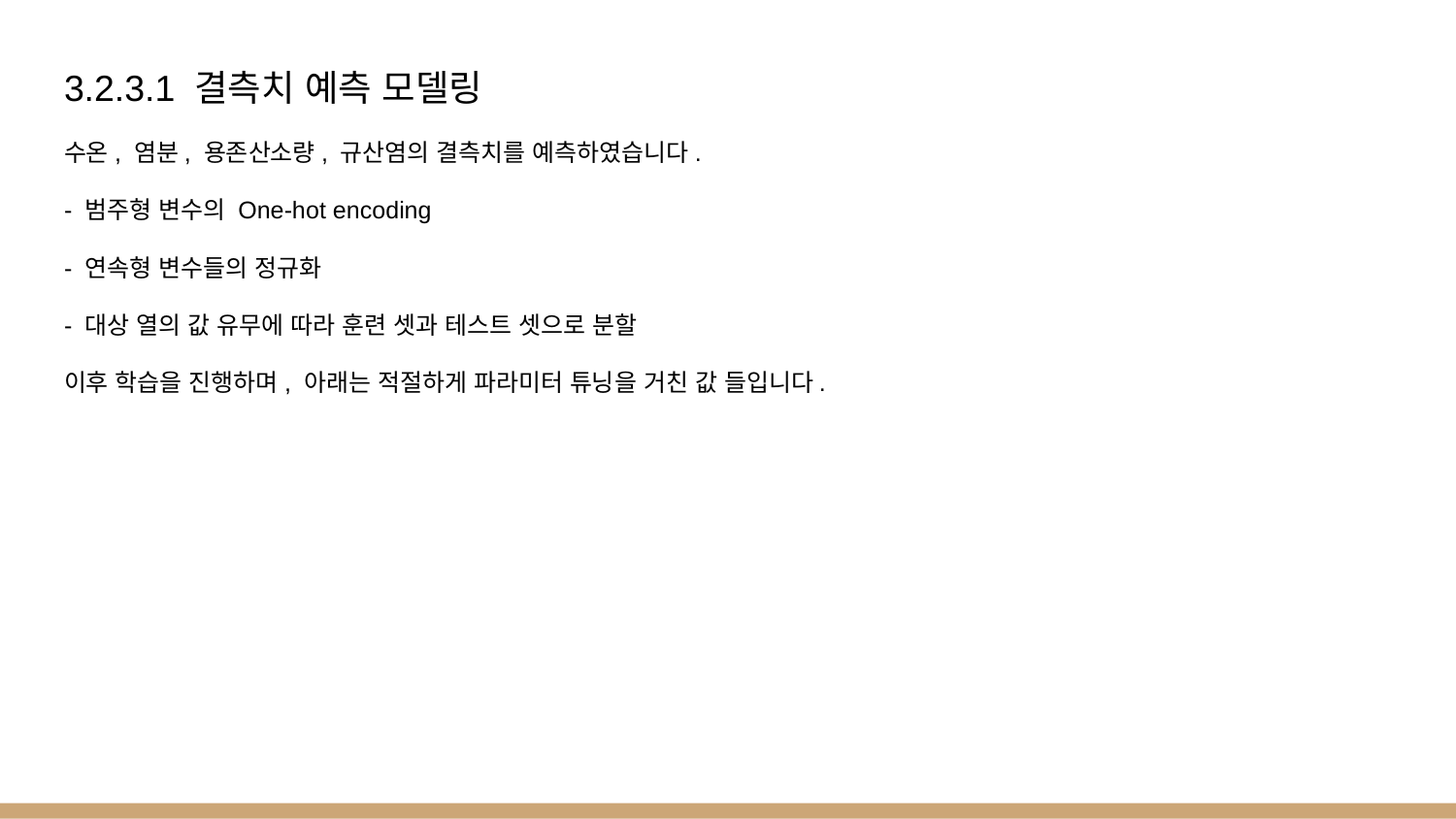

3.2.3.1 결측치 예측 모델링
수온, 염분, 용존산소량, 규산염의 결측치를 예측하였습니다.
- 범주형 변수의 One-hot encoding
- 연속형 변수들의 정규화
- 대상 열의 값 유무에 따라 훈련 셋과 테스트 셋으로 분할
이후 학습을 진행하며, 아래는 적절하게 파라미터 튜닝을 거친 값 들입니다.